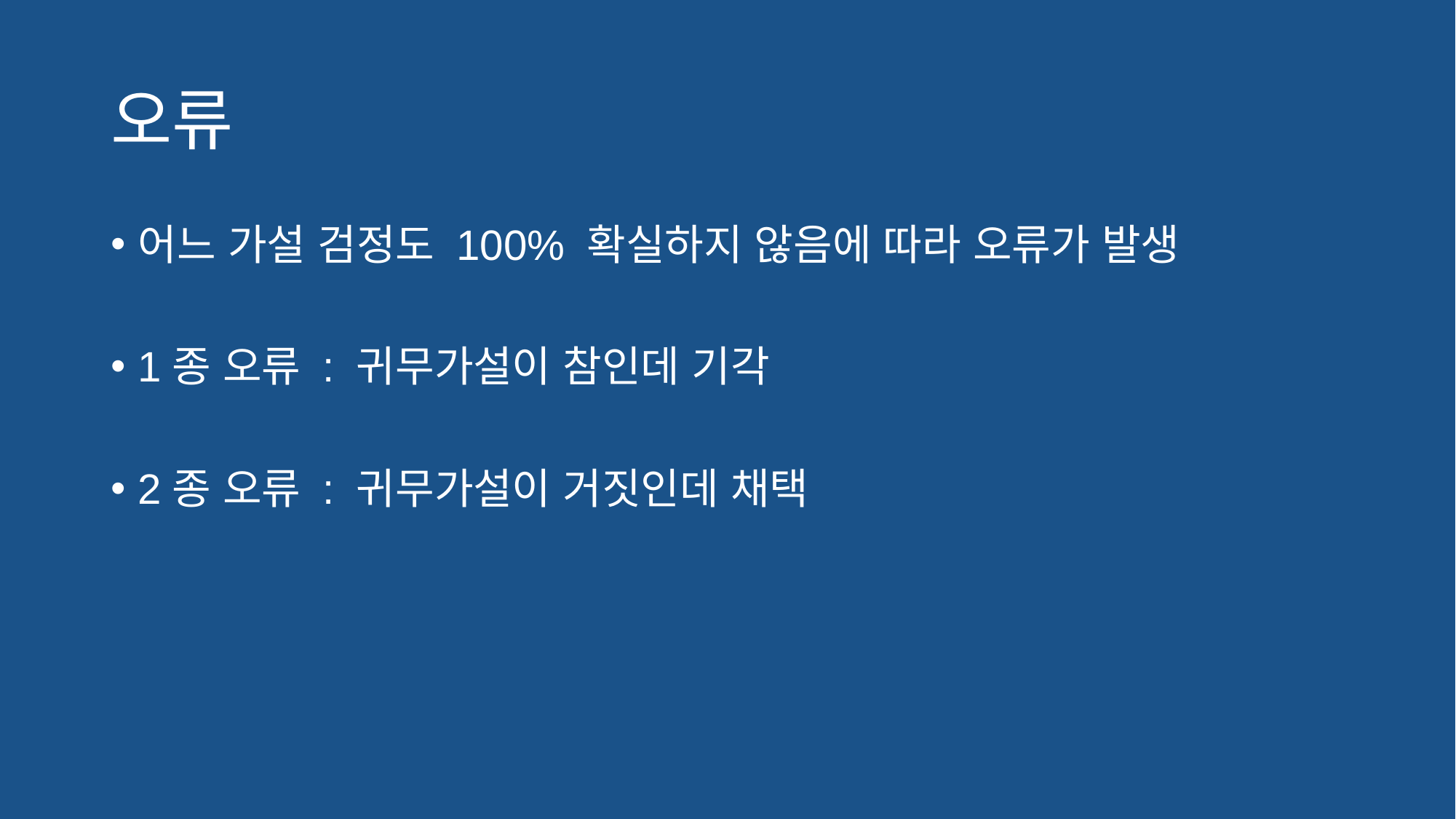

# 오류
어느 가설 검정도 100% 확실하지 않음에 따라 오류가 발생

1종 오류 : 귀무가설이 참인데 기각

2종 오류 : 귀무가설이 거짓인데 채택